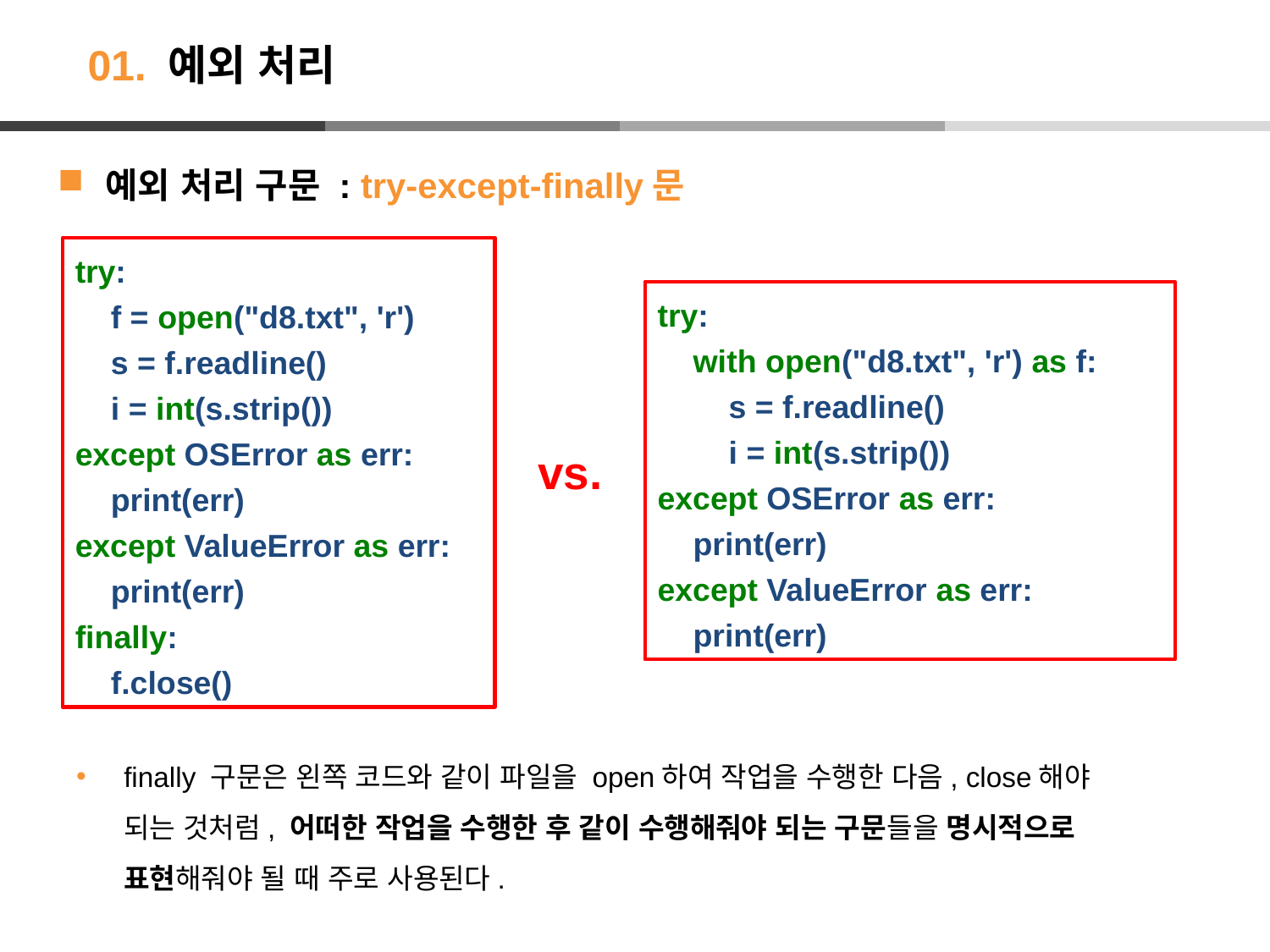

# 01. 예외 처리
예외 처리 구문 : try-except-finally문

try:
    f = open("d8.txt", 'r')
    s = f.readline()
    i = int(s.strip())
except OSError as err:
    print(err)
except ValueError as err:
    print(err)
finally:
    f.close()
try:
    with open("d8.txt", 'r') as f:
        s = f.readline()
        i = int(s.strip())
except OSError as err:
    print(err)
except ValueError as err:
    print(err)
vs.
finally 구문은 왼쪽 코드와 같이 파일을 open하여 작업을 수행한 다음, close해야 되는 것처럼, 어떠한 작업을 수행한 후 같이 수행해줘야 되는 구문들을 명시적으로 표현해줘야 될 때 주로 사용된다.